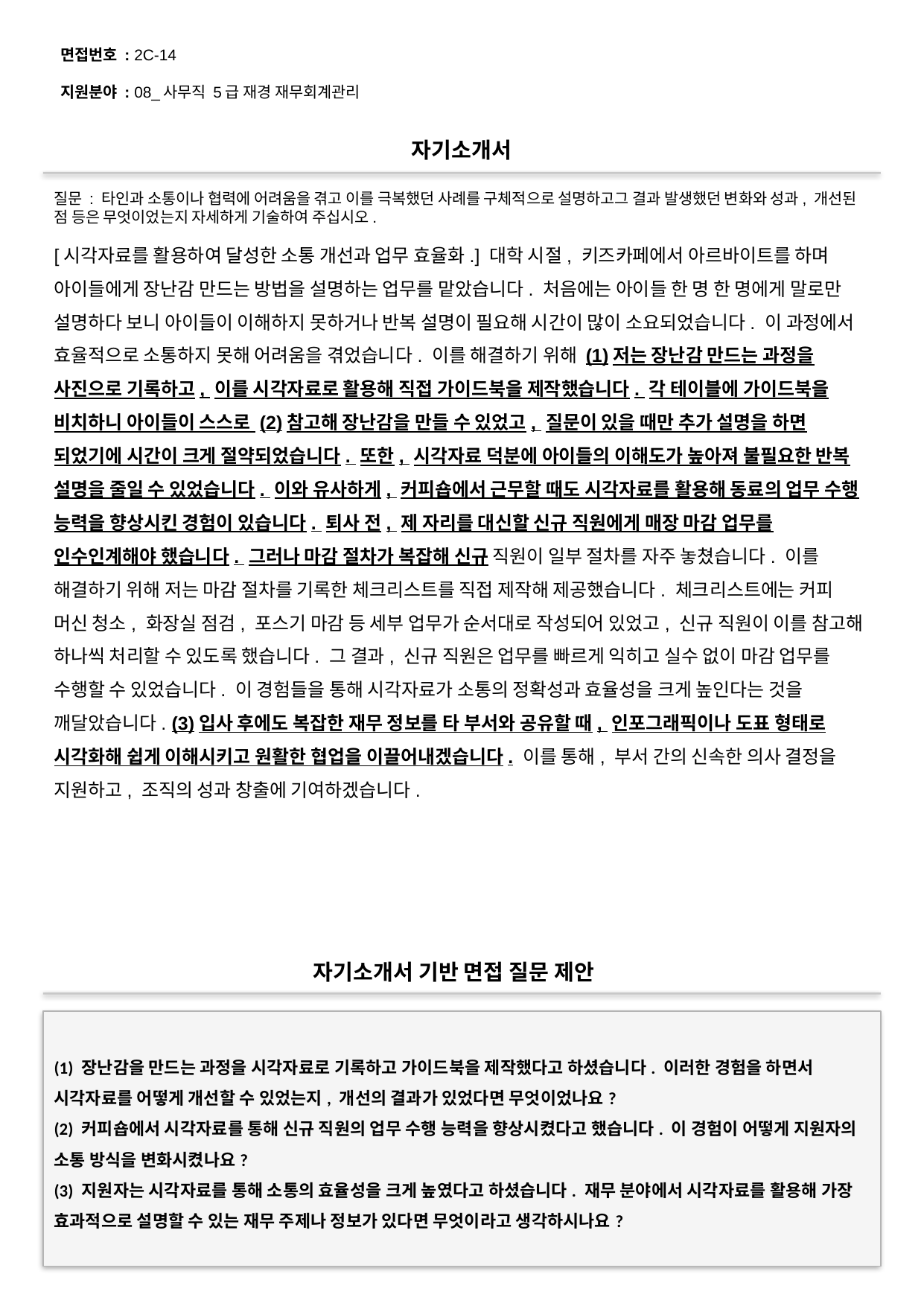

면접번호 : 2C-14

지원분야 : 08_사무직 5급 재경 재무회계관리
#

자기소개서

질문 : 타인과 소통이나 협력에 어려움을 겪고 이를 극복했던 사례를 구체적으로 설명하고그 결과 발생했던 변화와 성과, 개선된 점 등은 무엇이었는지 자세하게 기술하여 주십시오.

[시각자료를 활용하여 달성한 소통 개선과 업무 효율화.] 대학 시절, 키즈카페에서 아르바이트를 하며 아이들에게 장난감 만드는 방법을 설명하는 업무를 맡았습니다. 처음에는 아이들 한 명 한 명에게 말로만 설명하다 보니 아이들이 이해하지 못하거나 반복 설명이 필요해 시간이 많이 소요되었습니다. 이 과정에서 효율적으로 소통하지 못해 어려움을 겪었습니다. 이를 해결하기 위해 (1)저는 장난감 만드는 과정을 사진으로 기록하고, 이를 시각자료로 활용해 직접 가이드북을 제작했습니다. 각 테이블에 가이드북을 비치하니 아이들이 스스로 (2)참고해 장난감을 만들 수 있었고, 질문이 있을 때만 추가 설명을 하면 되었기에 시간이 크게 절약되었습니다. 또한, 시각자료 덕분에 아이들의 이해도가 높아져 불필요한 반복 설명을 줄일 수 있었습니다. 이와 유사하게, 커피숍에서 근무할 때도 시각자료를 활용해 동료의 업무 수행 능력을 향상시킨 경험이 있습니다. 퇴사 전, 제 자리를 대신할 신규 직원에게 매장 마감 업무를 인수인계해야 했습니다. 그러나 마감 절차가 복잡해 신규 직원이 일부 절차를 자주 놓쳤습니다. 이를 해결하기 위해 저는 마감 절차를 기록한 체크리스트를 직접 제작해 제공했습니다. 체크리스트에는 커피 머신 청소, 화장실 점검, 포스기 마감 등 세부 업무가 순서대로 작성되어 있었고, 신규 직원이 이를 참고해 하나씩 처리할 수 있도록 했습니다. 그 결과, 신규 직원은 업무를 빠르게 익히고 실수 없이 마감 업무를 수행할 수 있었습니다. 이 경험들을 통해 시각자료가 소통의 정확성과 효율성을 크게 높인다는 것을 깨달았습니다. (3)입사 후에도 복잡한 재무 정보를 타 부서와 공유할 때, 인포그래픽이나 도표 형태로 시각화해 쉽게 이해시키고 원활한 협업을 이끌어내겠습니다. 이를 통해, 부서 간의 신속한 의사 결정을 지원하고, 조직의 성과 창출에 기여하겠습니다.

자기소개서 기반 면접 질문 제안

(1) 장난감을 만드는 과정을 시각자료로 기록하고 가이드북을 제작했다고 하셨습니다. 이러한 경험을 하면서 시각자료를 어떻게 개선할 수 있었는지, 개선의 결과가 있었다면 무엇이었나요?
(2) 커피숍에서 시각자료를 통해 신규 직원의 업무 수행 능력을 향상시켰다고 했습니다. 이 경험이 어떻게 지원자의 소통 방식을 변화시켰나요?
(3) 지원자는 시각자료를 통해 소통의 효율성을 크게 높였다고 하셨습니다. 재무 분야에서 시각자료를 활용해 가장 효과적으로 설명할 수 있는 재무 주제나 정보가 있다면 무엇이라고 생각하시나요?